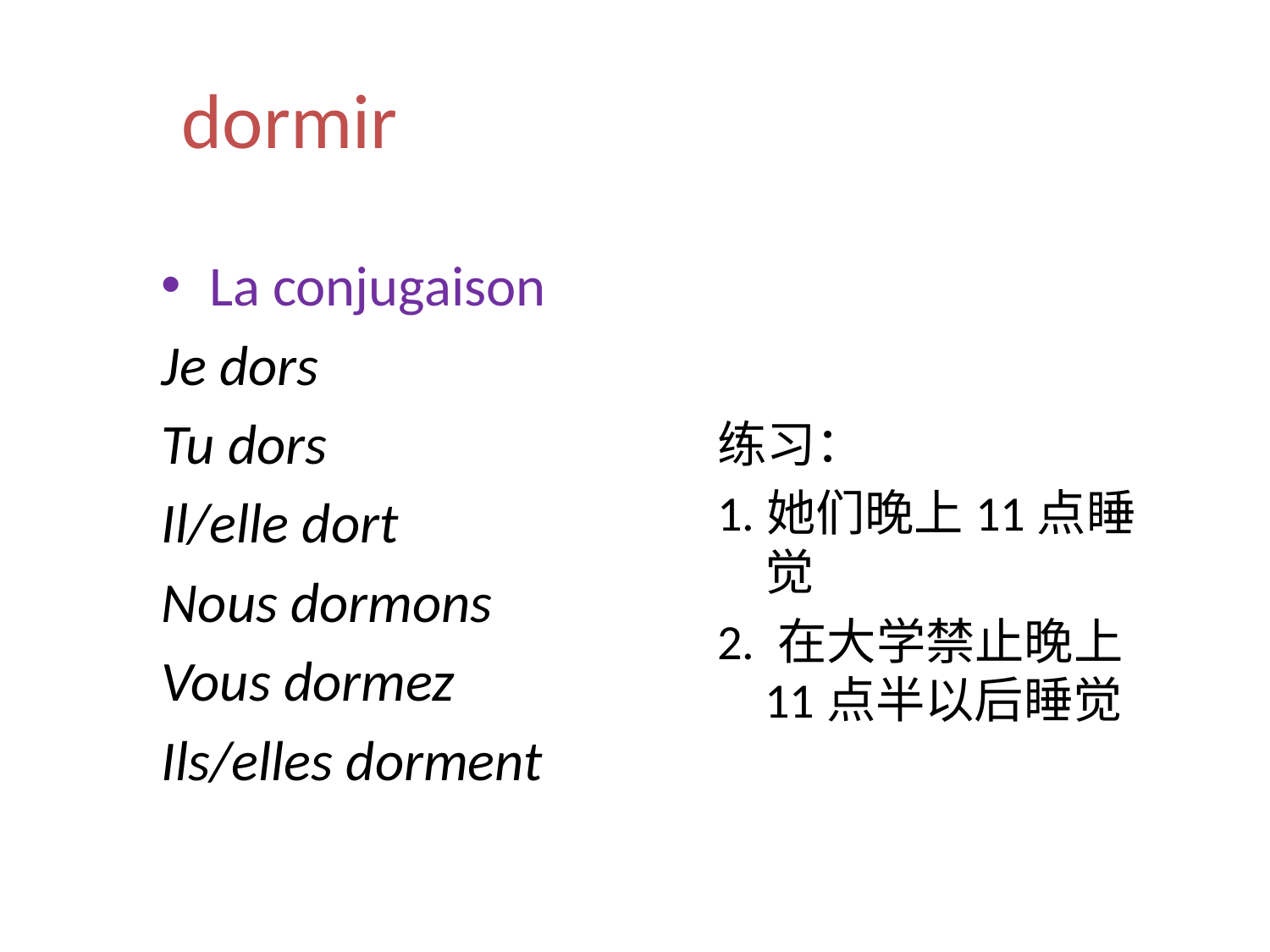

# dormir
La conjugaison
Je dors
Tu dors
Il/elle dort
Nous dormons
Vous dormez
Ils/elles dorment
练习：
1.她们晚上11点睡觉
2. 在大学禁止晚上11点半以后睡觉